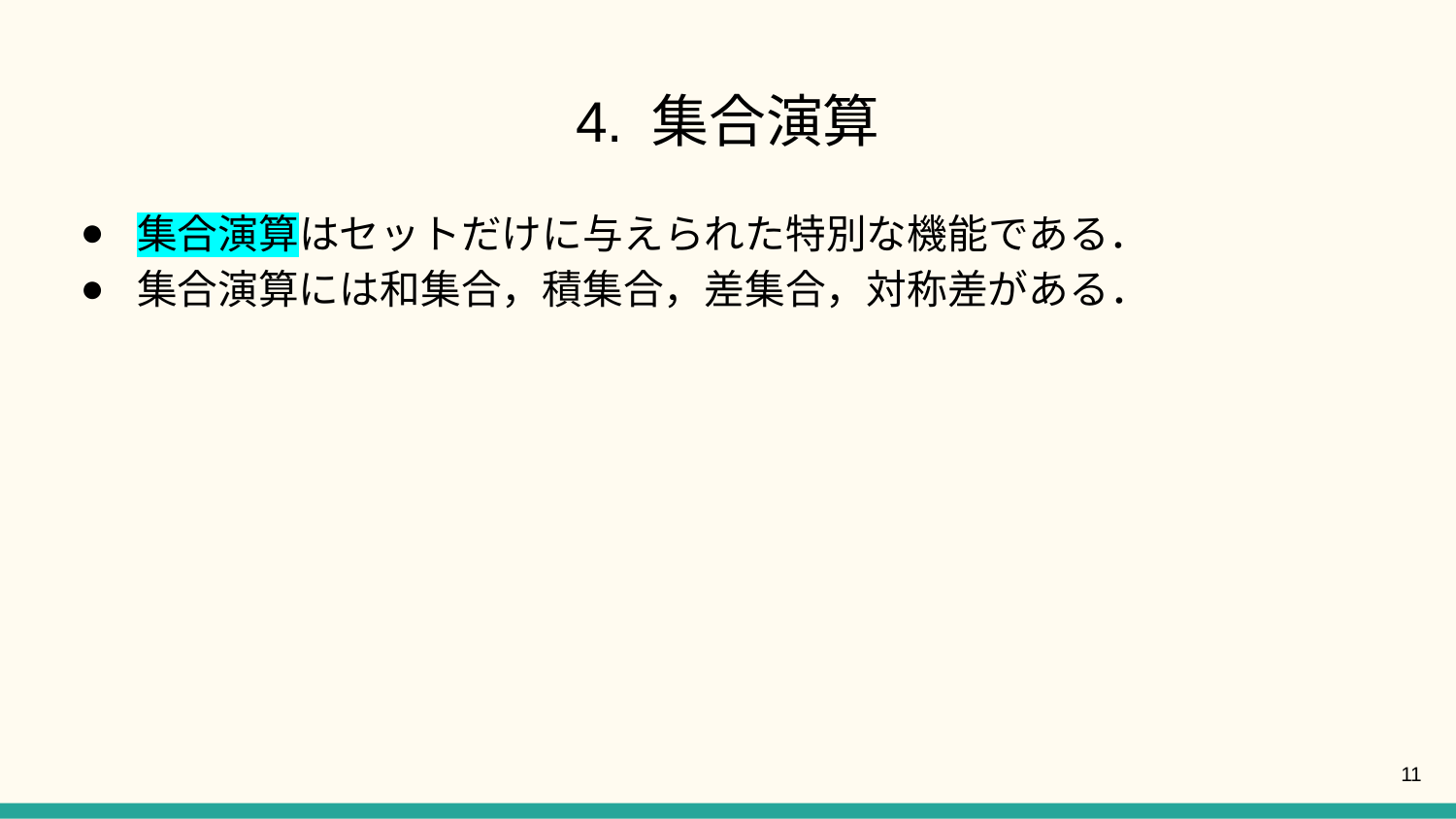

# 4. 集合演算
集合演算はセットだけに与えられた特別な機能である．
集合演算には和集合，積集合，差集合，対称差がある．
11